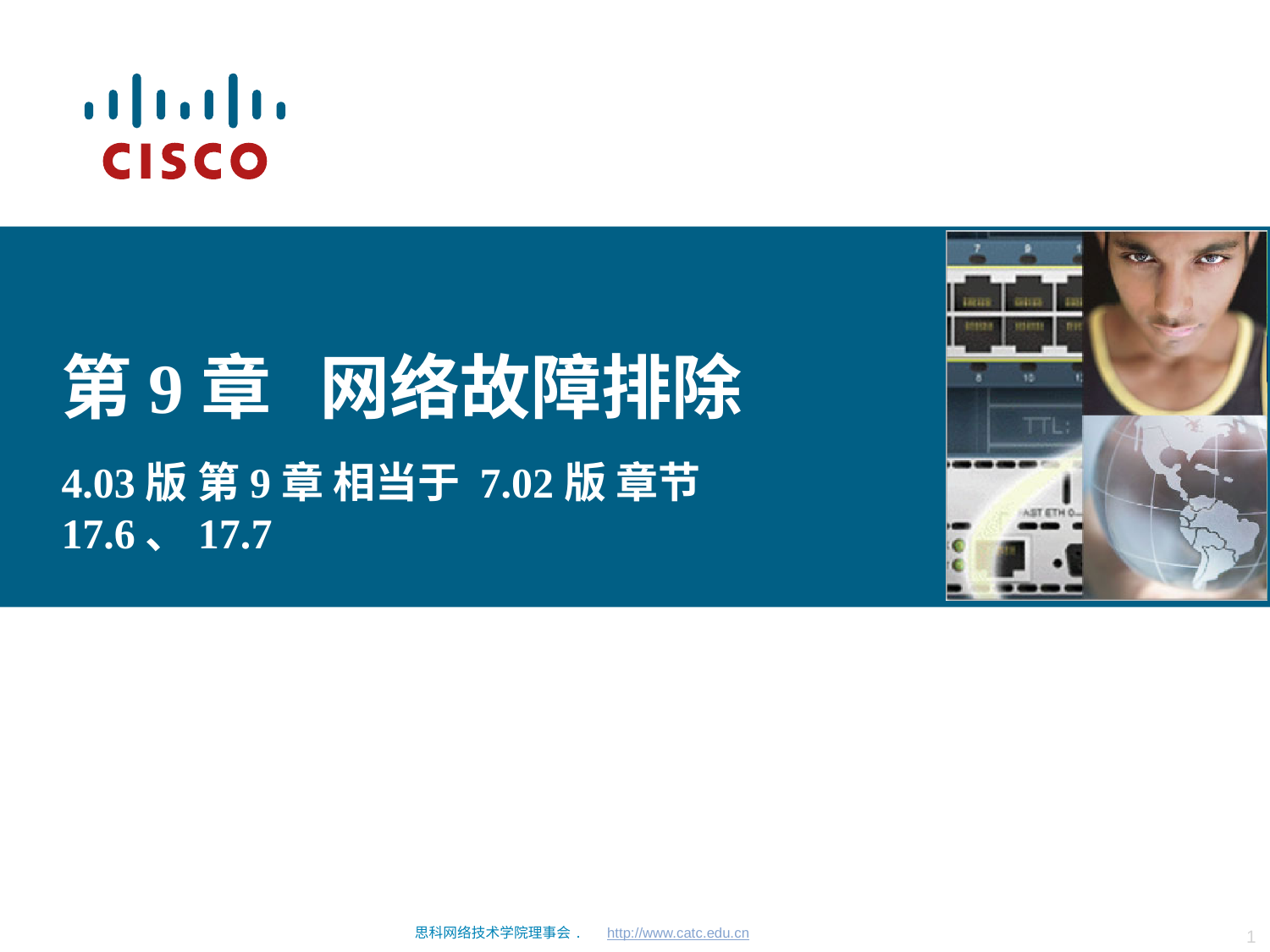

# 第9章   网络故障排除
4.03版 第9章 相当于 7.02版 章节17.6、17.7